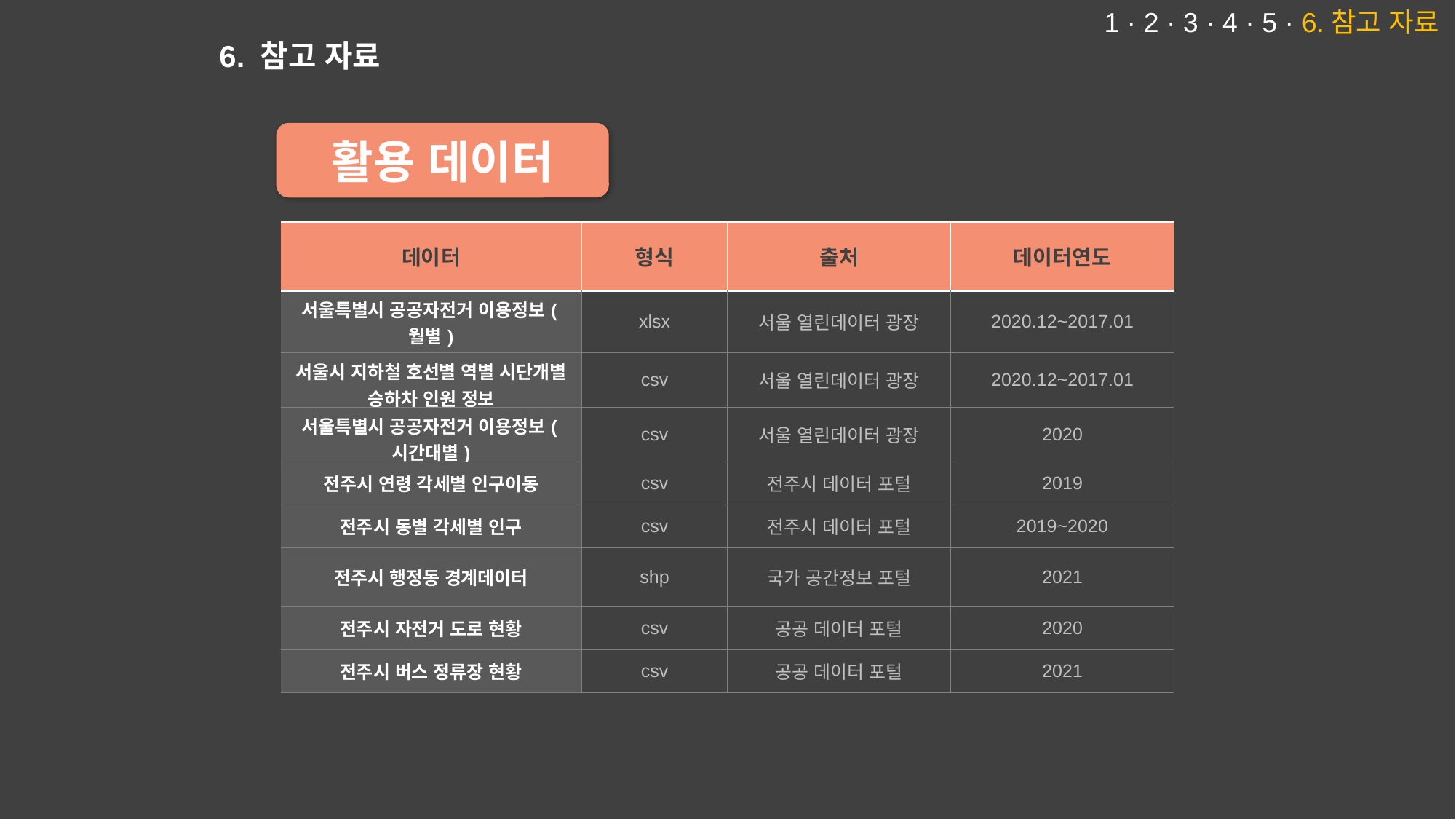

1 · 2 · 3 · 4 · 5 · 6.참고 자료
# 6. 참고 자료
활용 데이터
| 데이터 | 형식 | 출처 | 데이터연도 |
| --- | --- | --- | --- |
| 서울특별시 공공자전거 이용정보(월별) | xlsx | 서울 열린데이터 광장 | 2020.12~2017.01 |
| 서울시 지하철 호선별 역별 시단개별 승하차 인원 정보 | csv | 서울 열린데이터 광장 | 2020.12~2017.01 |
| 서울특별시 공공자전거 이용정보(시간대별) | csv | 서울 열린데이터 광장 | 2020 |
| 전주시 연령 각세별 인구이동 | csv | 전주시 데이터 포털 | 2019 |
| 전주시 동별 각세별 인구 | csv | 전주시 데이터 포털 | 2019~2020 |
| 전주시 행정동 경계데이터 | shp | 국가 공간정보 포털 | 2021 |
| 전주시 자전거 도로 현황 | csv | 공공 데이터 포털 | 2020 |
| 전주시 버스 정류장 현황 | csv | 공공 데이터 포털 | 2021 |